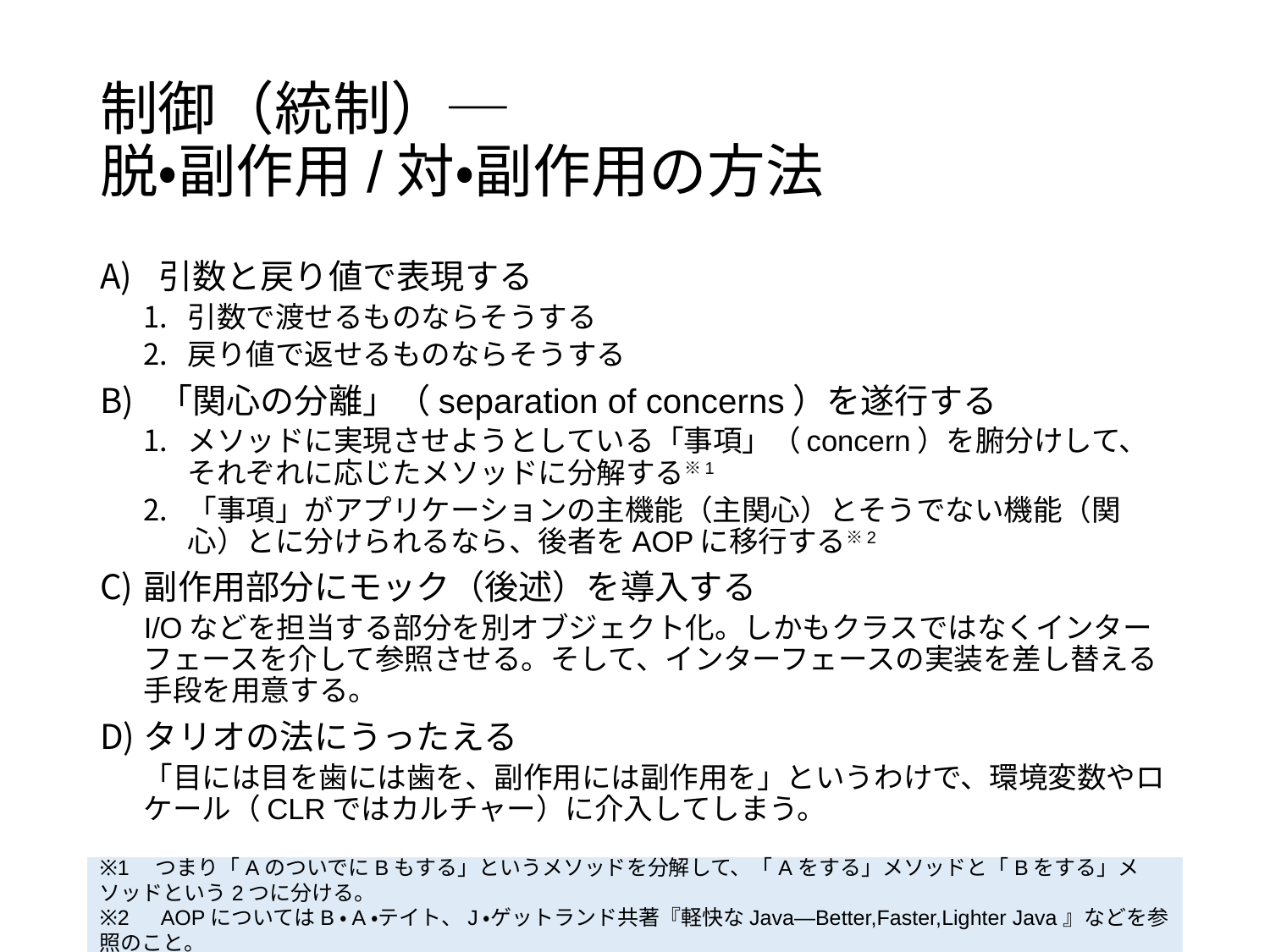

# 制御（統制）─ 脱・副作用/対・副作用の方法
引数と戻り値で表現する
引数で渡せるものならそうする
戻り値で返せるものならそうする
「関心の分離」（separation of concerns）を遂行する
メソッドに実現させようとしている「事項」（concern）を腑分けして、それぞれに応じたメソッドに分解する※1
「事項」がアプリケーションの主機能（主関心）とそうでない機能（関心）とに分けられるなら、後者をAOPに移行する※2
副作用部分にモック（後述）を導入する
I/Oなどを担当する部分を別オブジェクト化。しかもクラスではなくインターフェースを介して参照させる。そして、インターフェースの実装を差し替える手段を用意する。
タリオの法にうったえる
「目には目を歯には歯を、副作用には副作用を」というわけで、環境変数やロケール（CLRではカルチャー）に介入してしまう。

※1　つまり「AのついでにBもする」というメソッドを分解して、「Aをする」メソッドと「Bをする」メソッドという2つに分ける。
※2　AOPについてはB・A・テイト、J・ゲットランド共著『軽快なJava―Better,Faster,Lighter Java』などを参照のこと。